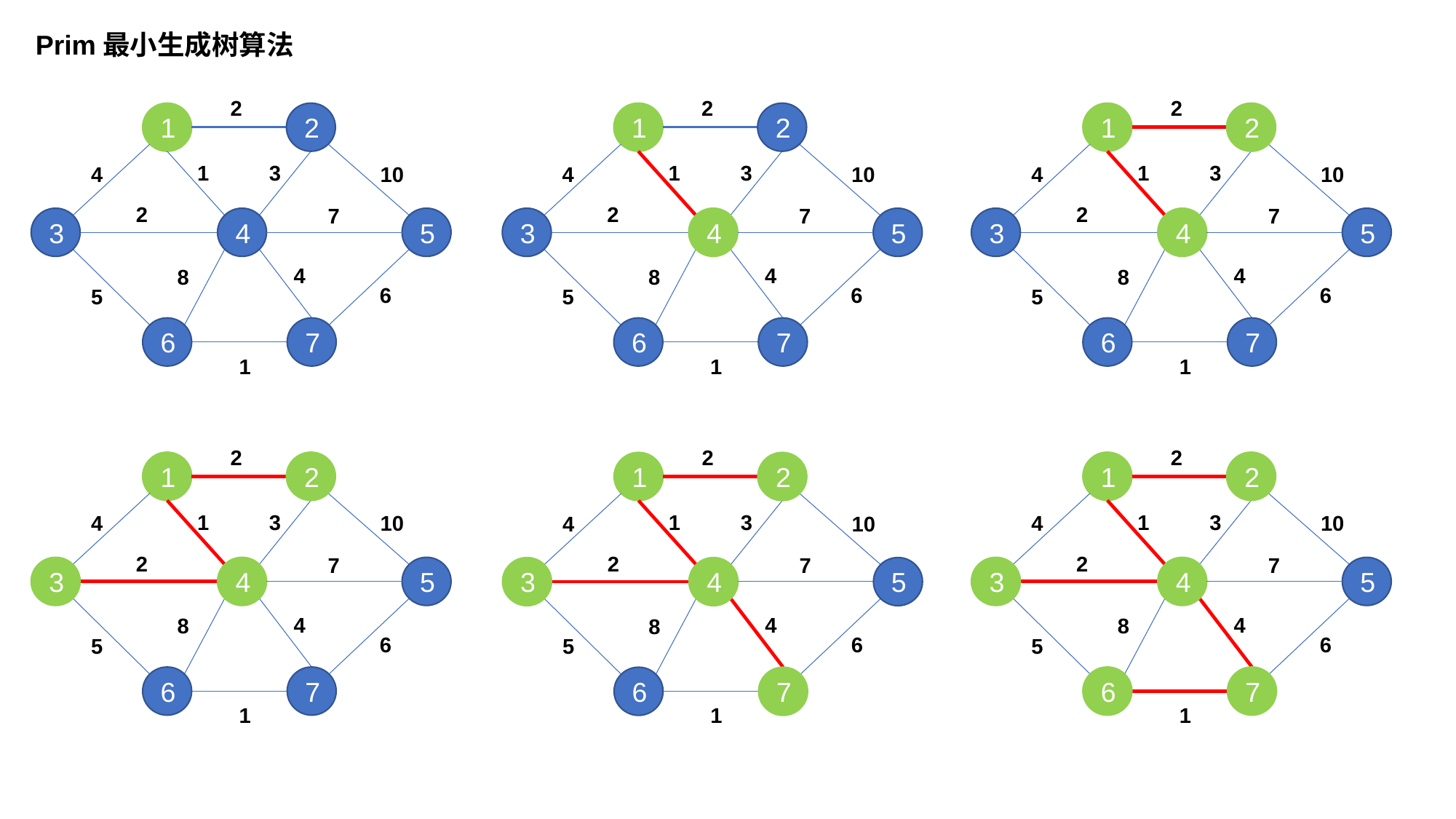

Prim最小生成树算法
2
2
2
1
2
1
2
1
2
1
1
1
3
3
3
10
10
10
4
4
4
2
2
2
7
7
7
3
4
5
3
4
5
3
4
5
4
4
4
8
8
8
6
6
6
5
5
5
6
7
6
7
6
7
1
1
1
2
2
2
1
2
1
2
1
2
1
1
3
3
1
3
10
10
4
4
10
4
2
2
2
7
7
7
3
4
5
3
4
5
3
4
5
4
4
4
8
8
8
6
6
6
5
5
5
6
7
6
7
6
7
1
1
1